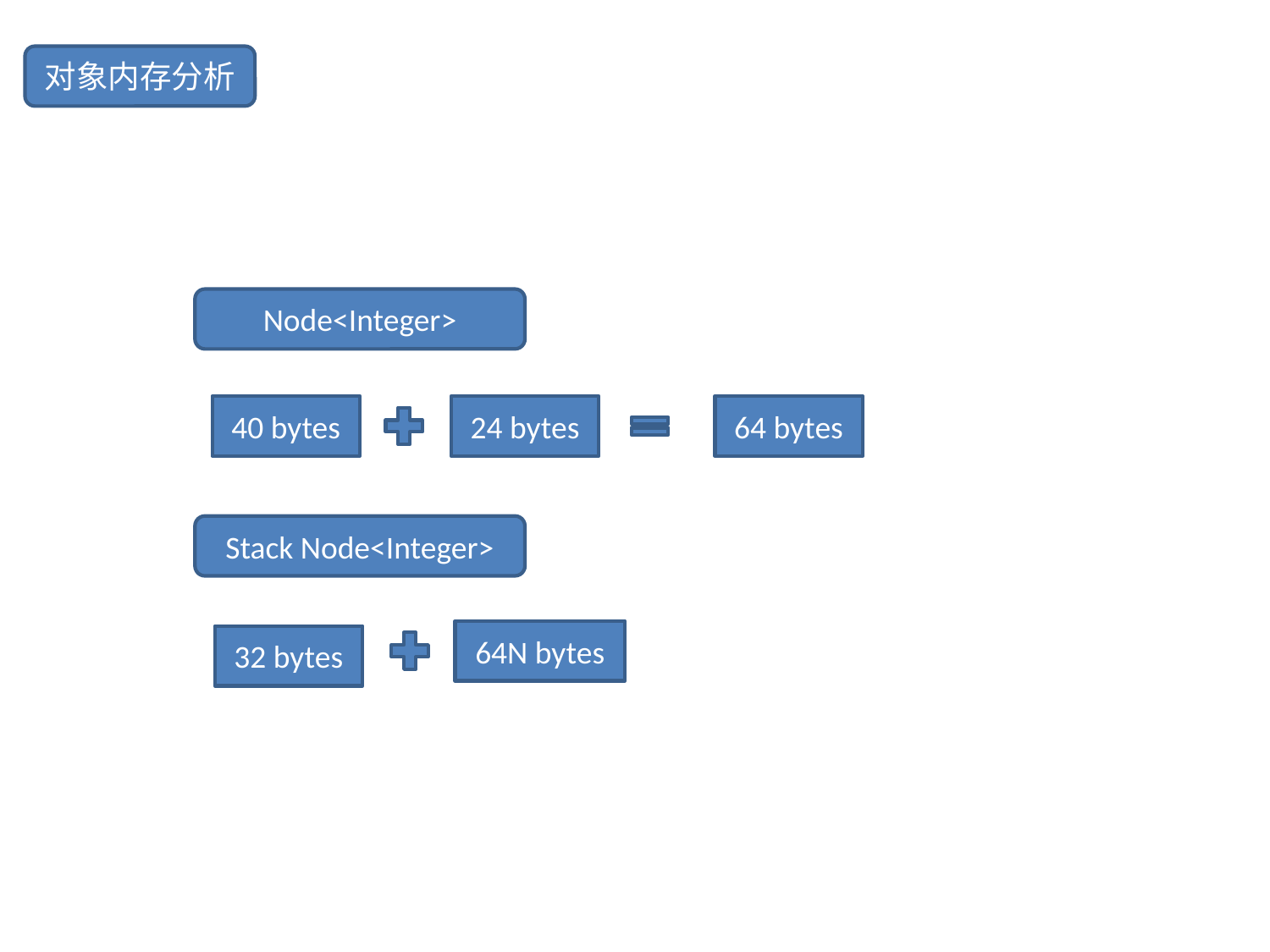

对象内存分析
Node<Integer>
40 bytes
24 bytes
64 bytes

Stack Node<Integer>
64N bytes
32 bytes